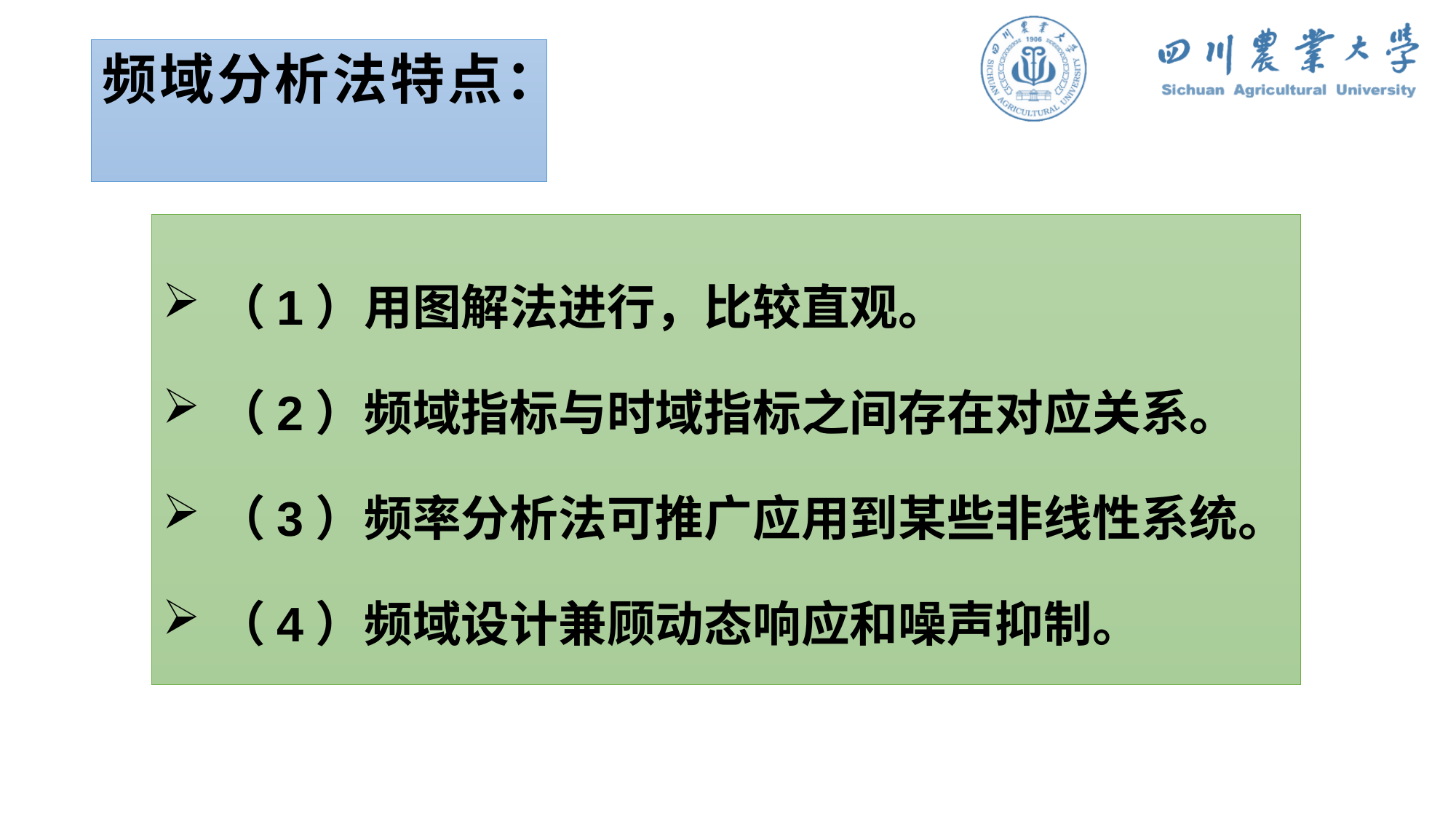

频域分析法特点：
（1）用图解法进行，比较直观。
（2）频域指标与时域指标之间存在对应关系。
（3）频率分析法可推广应用到某些非线性系统。
（4）频域设计兼顾动态响应和噪声抑制。